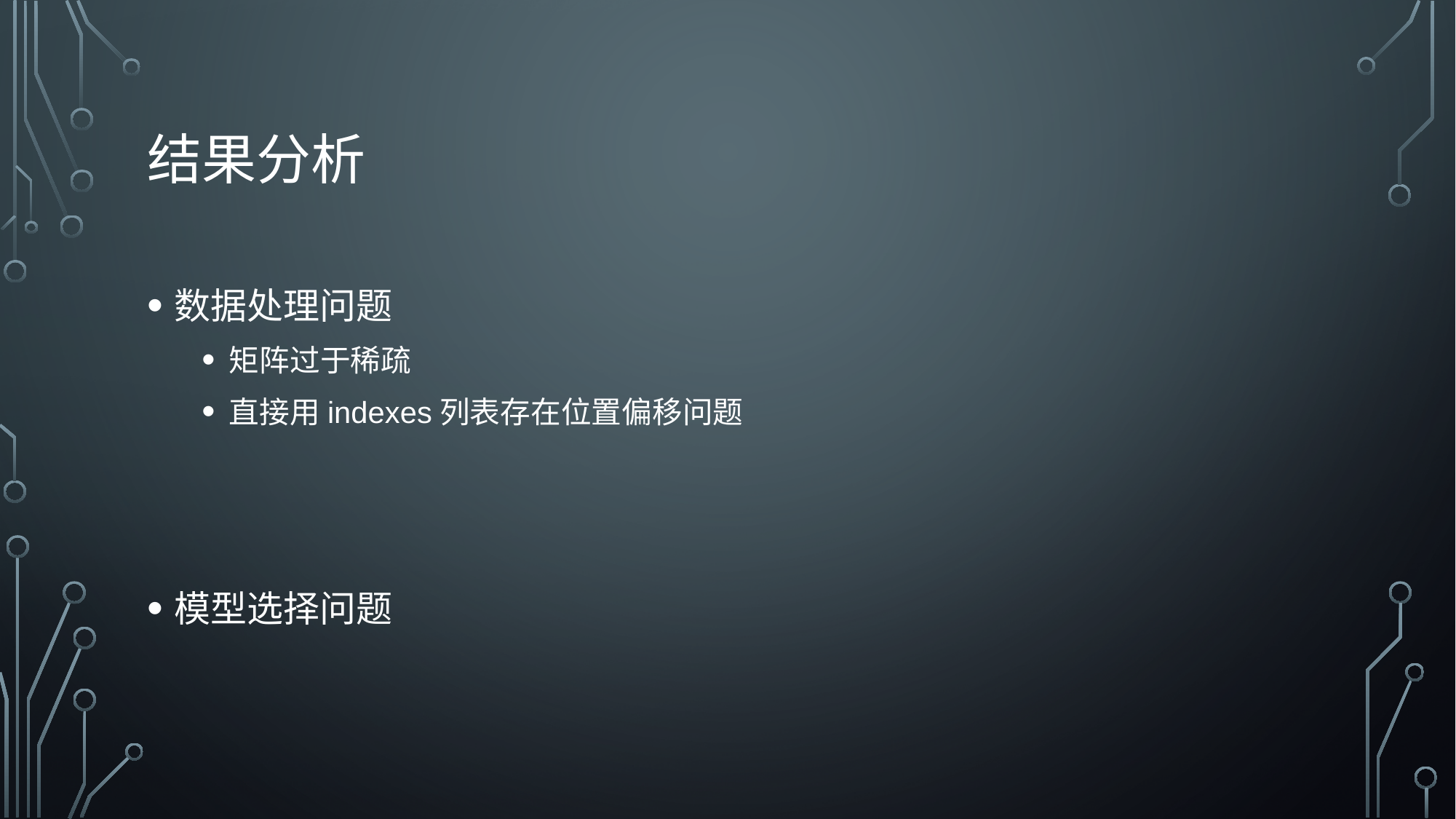

# 结果分析
数据处理问题
矩阵过于稀疏
直接用indexes列表存在位置偏移问题

模型选择问题